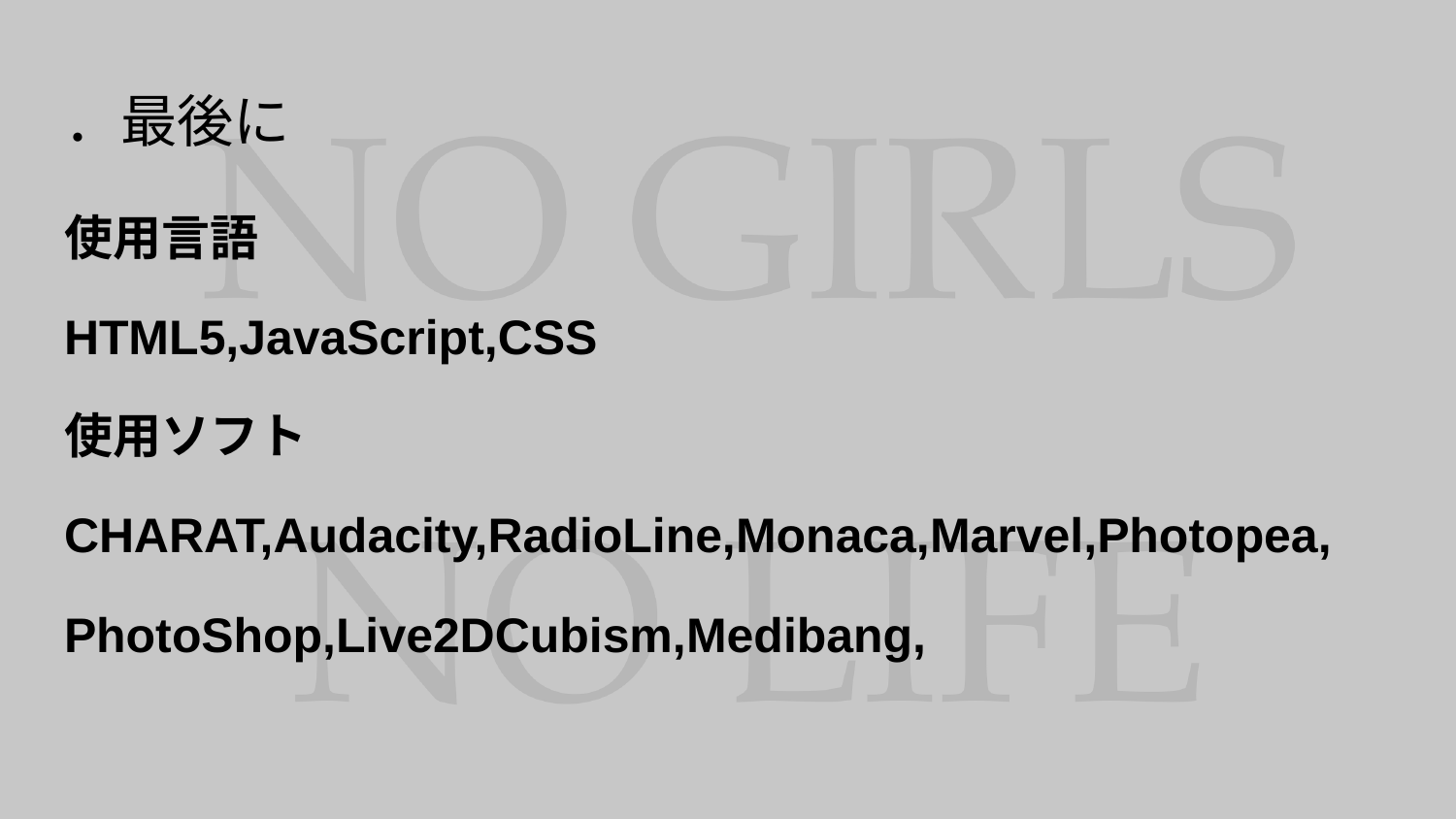

# ．最後に
使用言語
HTML5,JavaScript,CSS
使用ソフト
CHARAT,Audacity,RadioLine,Monaca,Marvel,Photopea,
PhotoShop,Live2DCubism,Medibang,